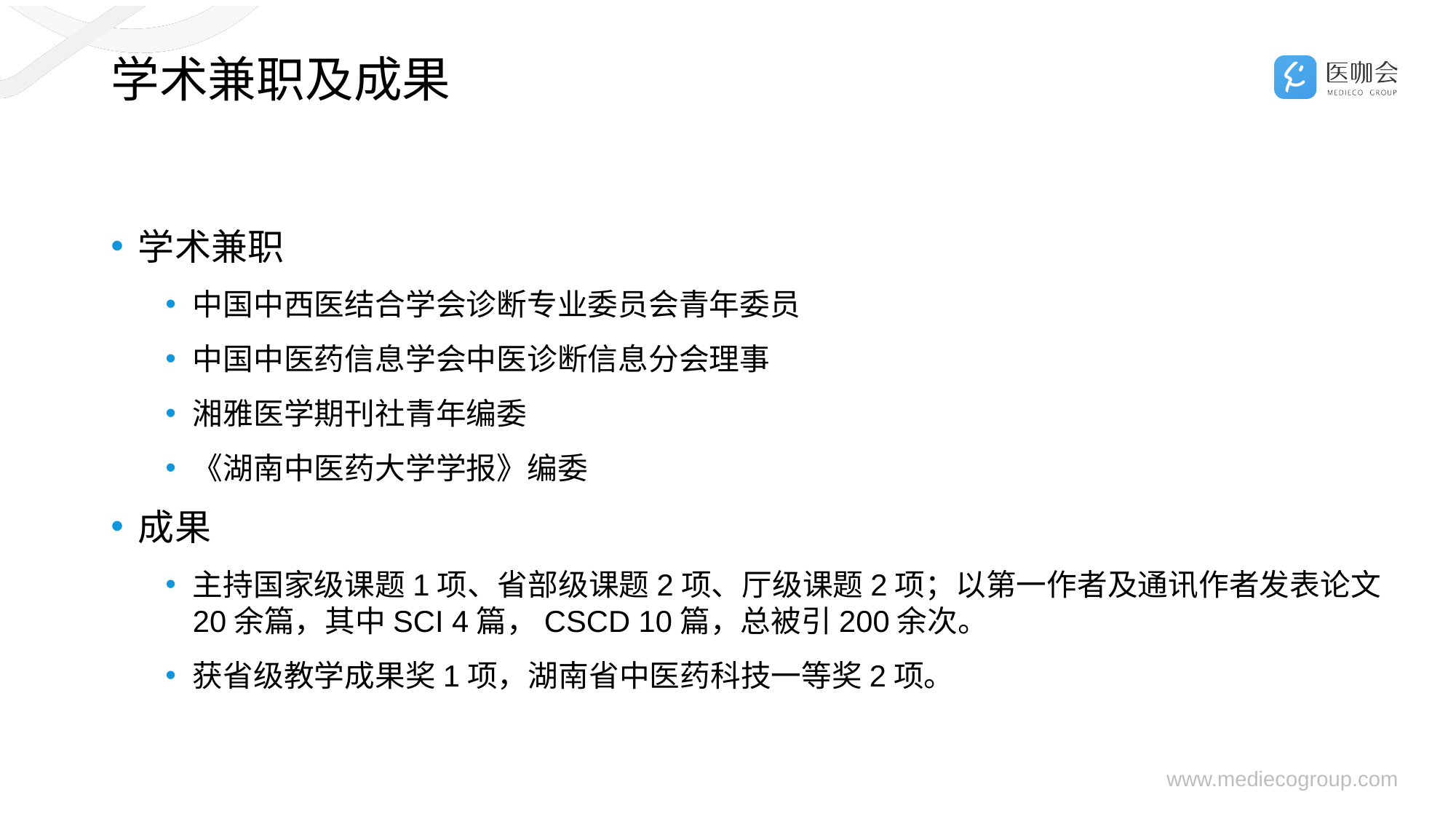

# 学术兼职及成果
学术兼职
中国中西医结合学会诊断专业委员会青年委员
中国中医药信息学会中医诊断信息分会理事
湘雅医学期刊社青年编委
《湖南中医药大学学报》编委
成果
主持国家级课题1项、省部级课题2项、厅级课题2项；以第一作者及通讯作者发表论文20余篇，其中SCI 4篇，CSCD 10篇，总被引200余次。
获省级教学成果奖1项，湖南省中医药科技一等奖2项。